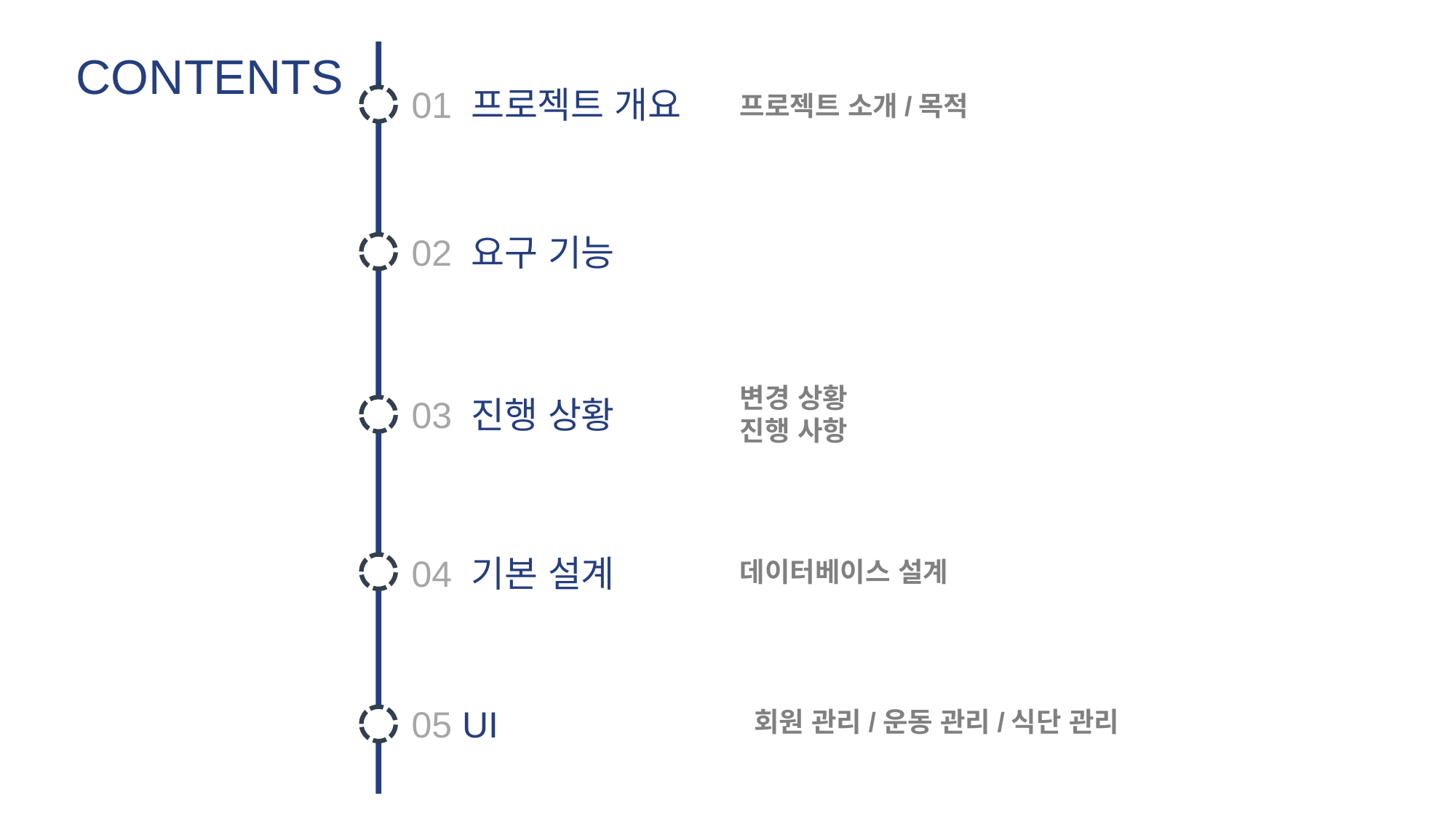

CONTENTS

01 프로젝트 개요
프로젝트 소개/목적

02 요구 기능

변경 상황
진행 사항
03 진행 상황

04 기본 설계
데이터베이스 설계

05 UI
회원 관리/운동 관리/식단 관리